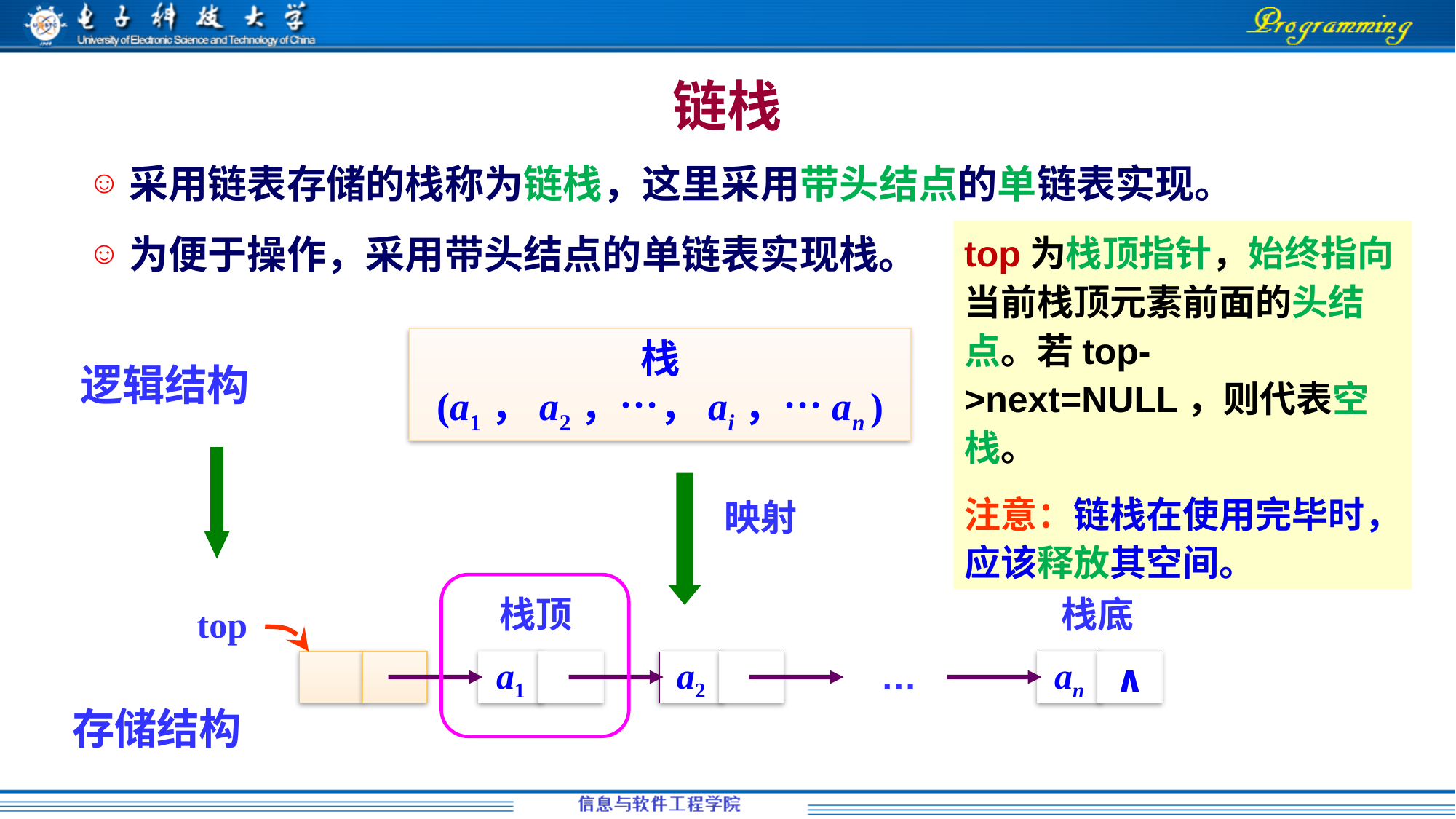

# 链栈
采用链表存储的栈称为链栈，这里采用带头结点的单链表实现。
为便于操作，采用带头结点的单链表实现栈。
top为栈顶指针，始终指向当前栈顶元素前面的头结点。若top->next=NULL，则代表空栈。
注意：链栈在使用完毕时，应该释放其空间。
栈
(a1，a2，…，ai，…an )
逻辑结构

映射

栈顶
栈底
top

…

a1

a2

an
∧

存储结构